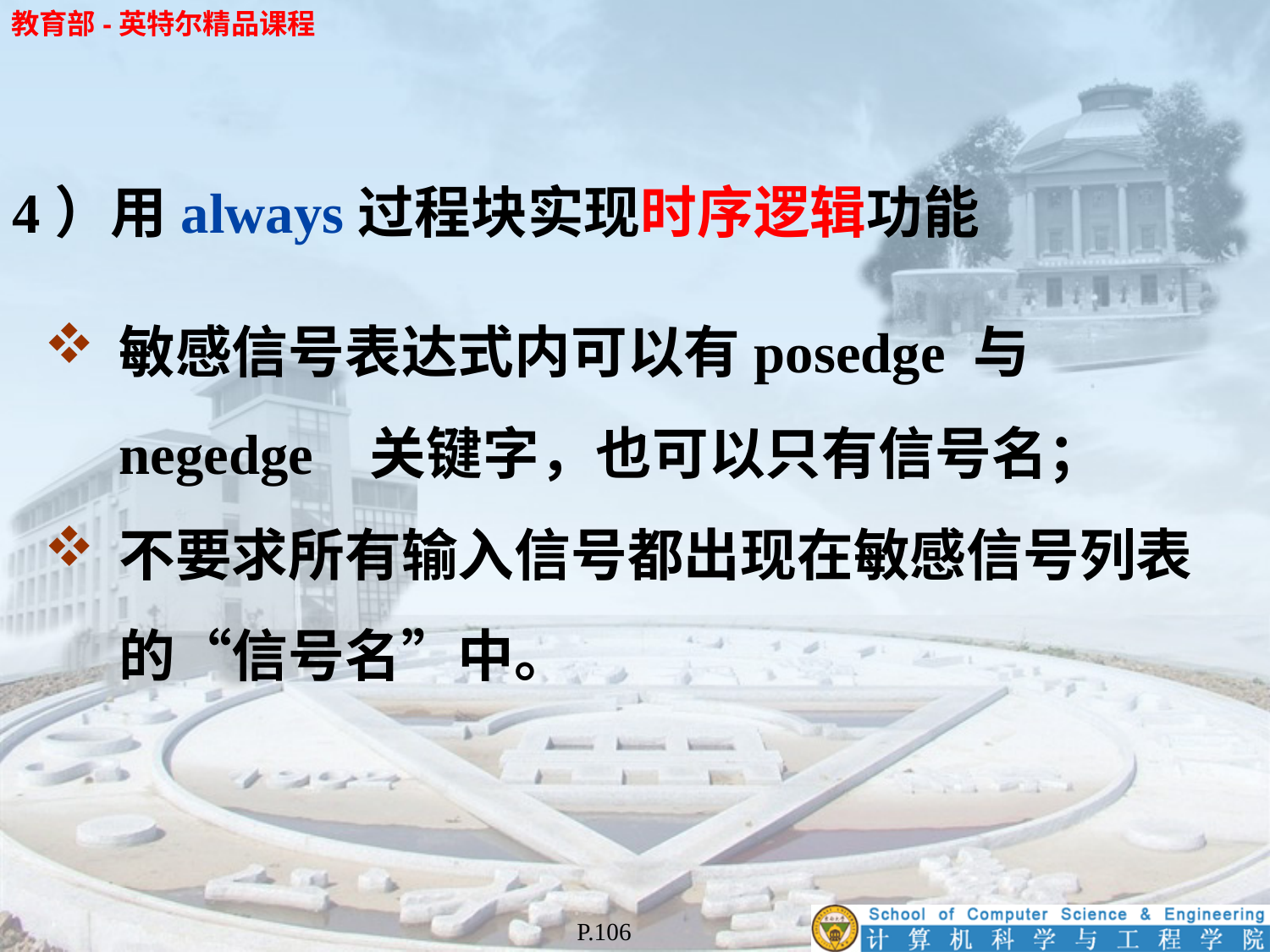

4）用always过程块实现时序逻辑功能
敏感信号表达式内可以有posedge 与 negedge   关键字，也可以只有信号名；
不要求所有输入信号都出现在敏感信号列表的“信号名”中。
P.106